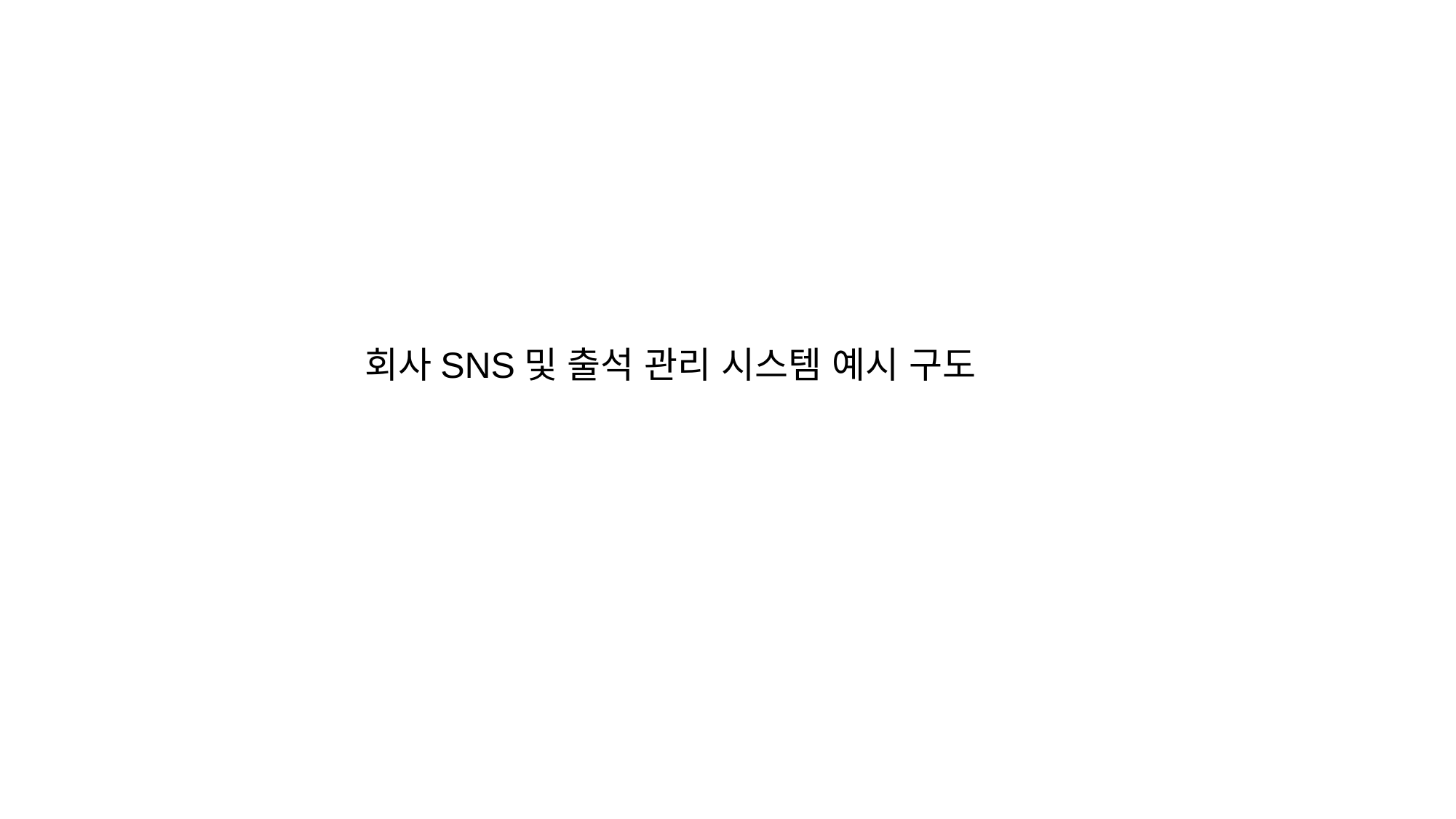

# 회사SNS및 출석 관리 시스템 예시 구도